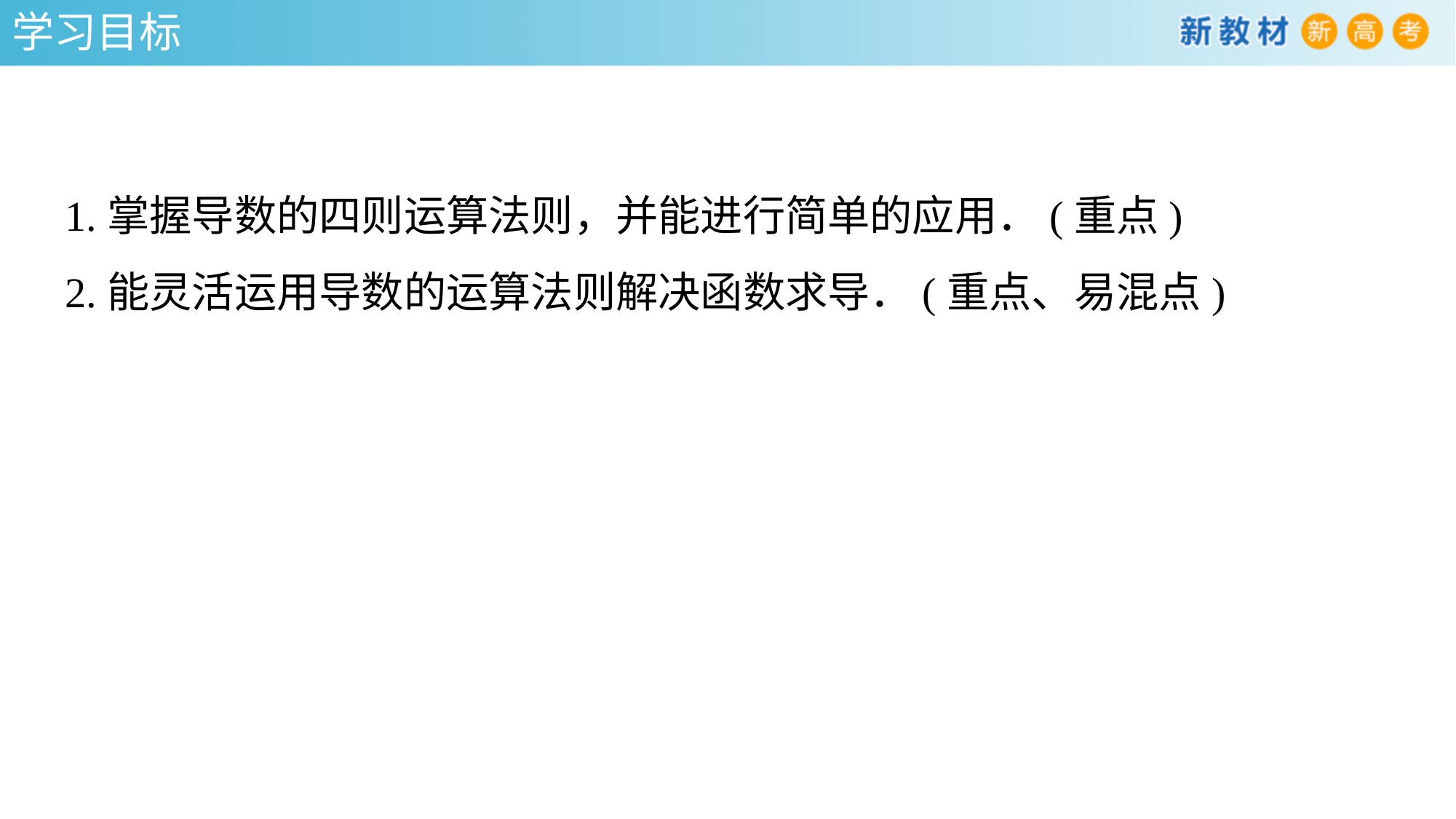

学习目标
1.掌握导数的四则运算法则，并能进行简单的应用．(重点)
2.能灵活运用导数的运算法则解决函数求导．(重点、易混点)